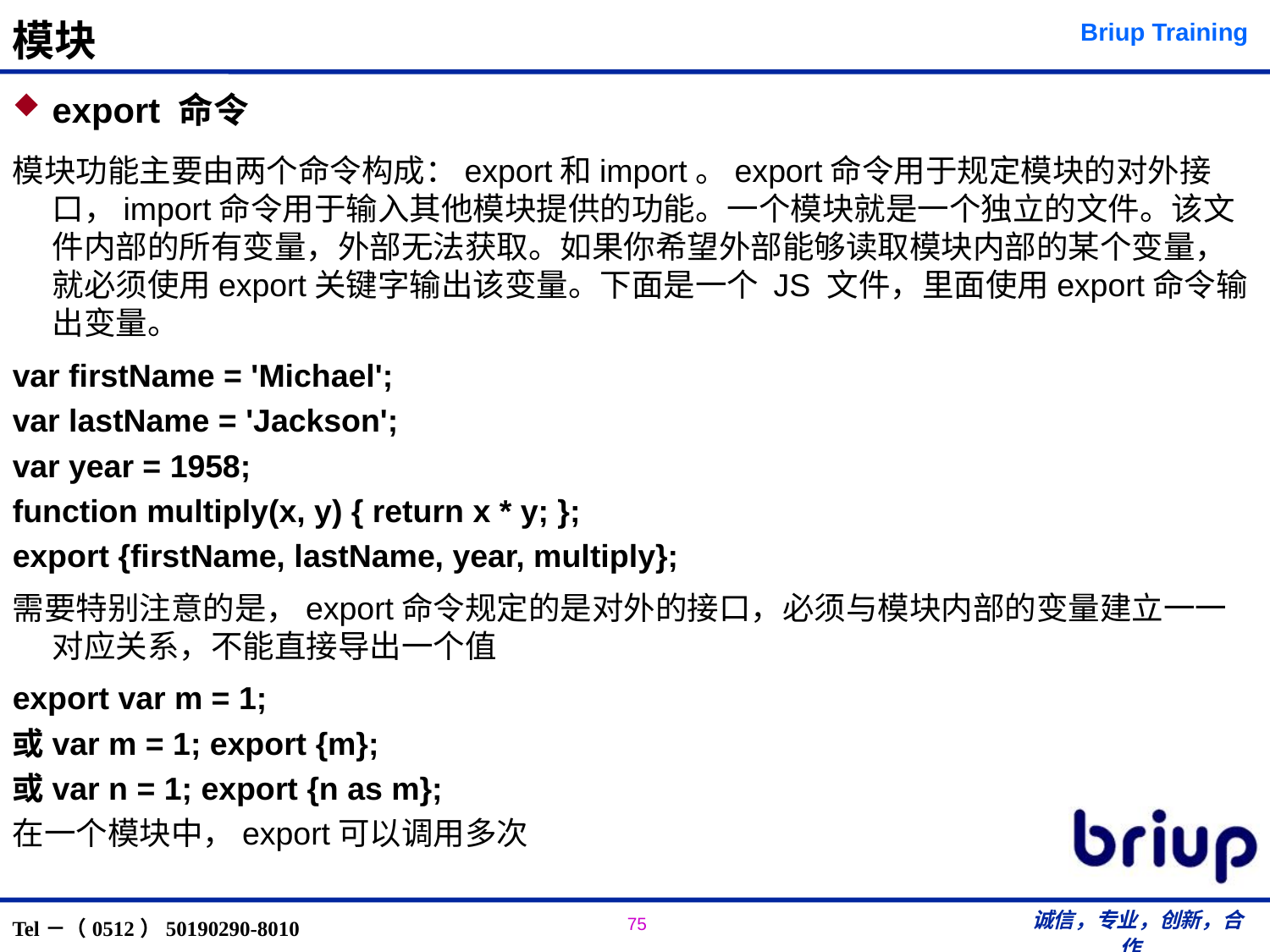

# 模块
export 命令
模块功能主要由两个命令构成：export和import。export命令用于规定模块的对外接口，import命令用于输入其他模块提供的功能。一个模块就是一个独立的文件。该文件内部的所有变量，外部无法获取。如果你希望外部能够读取模块内部的某个变量，就必须使用export关键字输出该变量。下面是一个 JS 文件，里面使用export命令输出变量。
var firstName = 'Michael';
var lastName = 'Jackson';
var year = 1958;
function multiply(x, y) { return x * y; };
export {firstName, lastName, year, multiply};
需要特别注意的是，export命令规定的是对外的接口，必须与模块内部的变量建立一一对应关系，不能直接导出一个值
export var m = 1;
或	var m = 1; export {m};
或	var n = 1; export {n as m};
在一个模块中，export可以调用多次